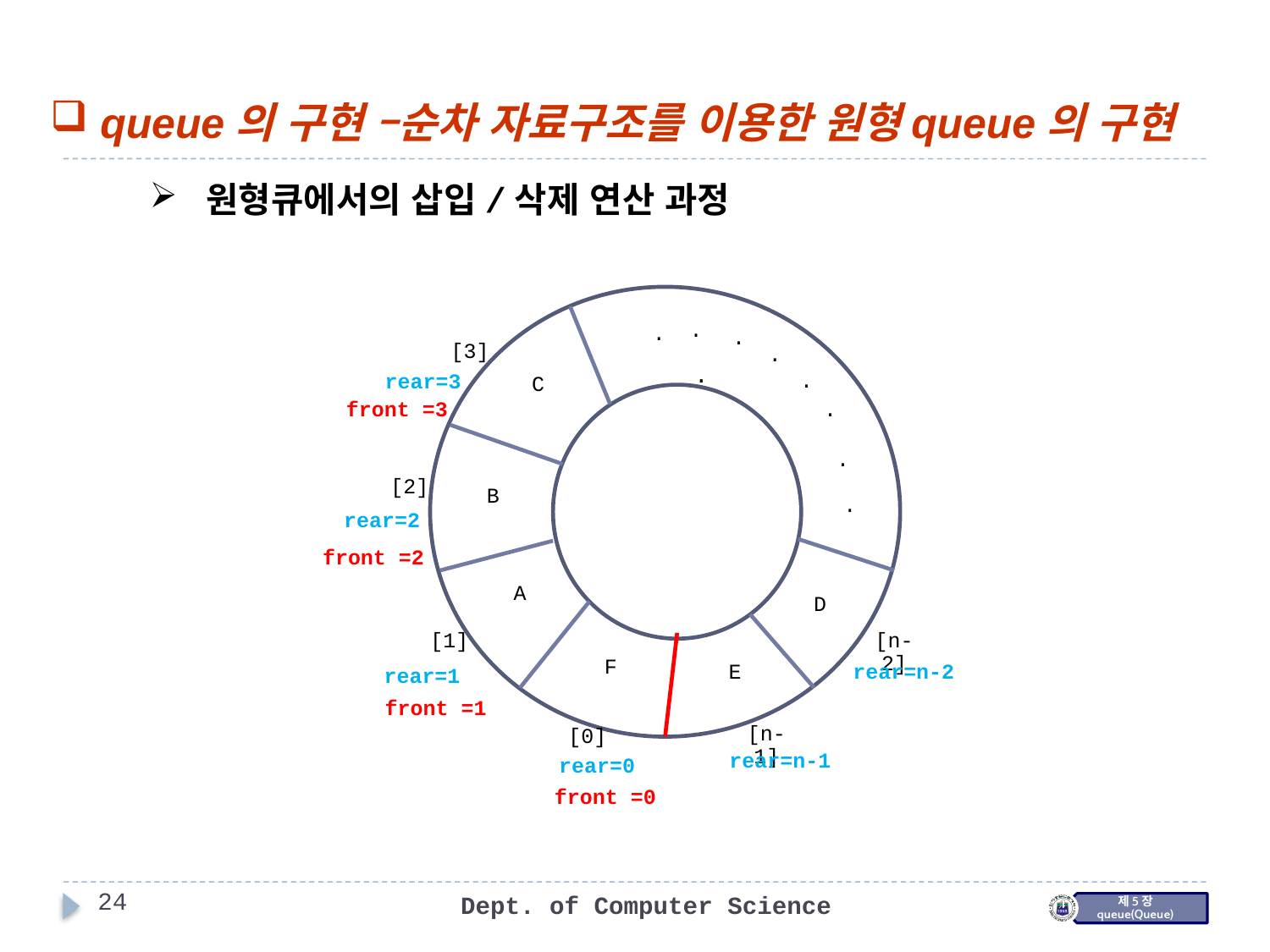

queue의 구현 –순차 자료구조를 이용한 원형queue의 구현
 원형큐에서의 삽입/삭제 연산 과정

.
.
.
[3]
.
.
.
.
 rear=3
C
 front =3
.
.
[2]
B
.
 rear=2
 front =2
A
D
[n-2]
[1]
F
E
 rear=n-2
 rear=1
 front =1
[n-1]
[0]
 rear=n-1
 rear=0
 front =0
24
Dept. of Computer Science